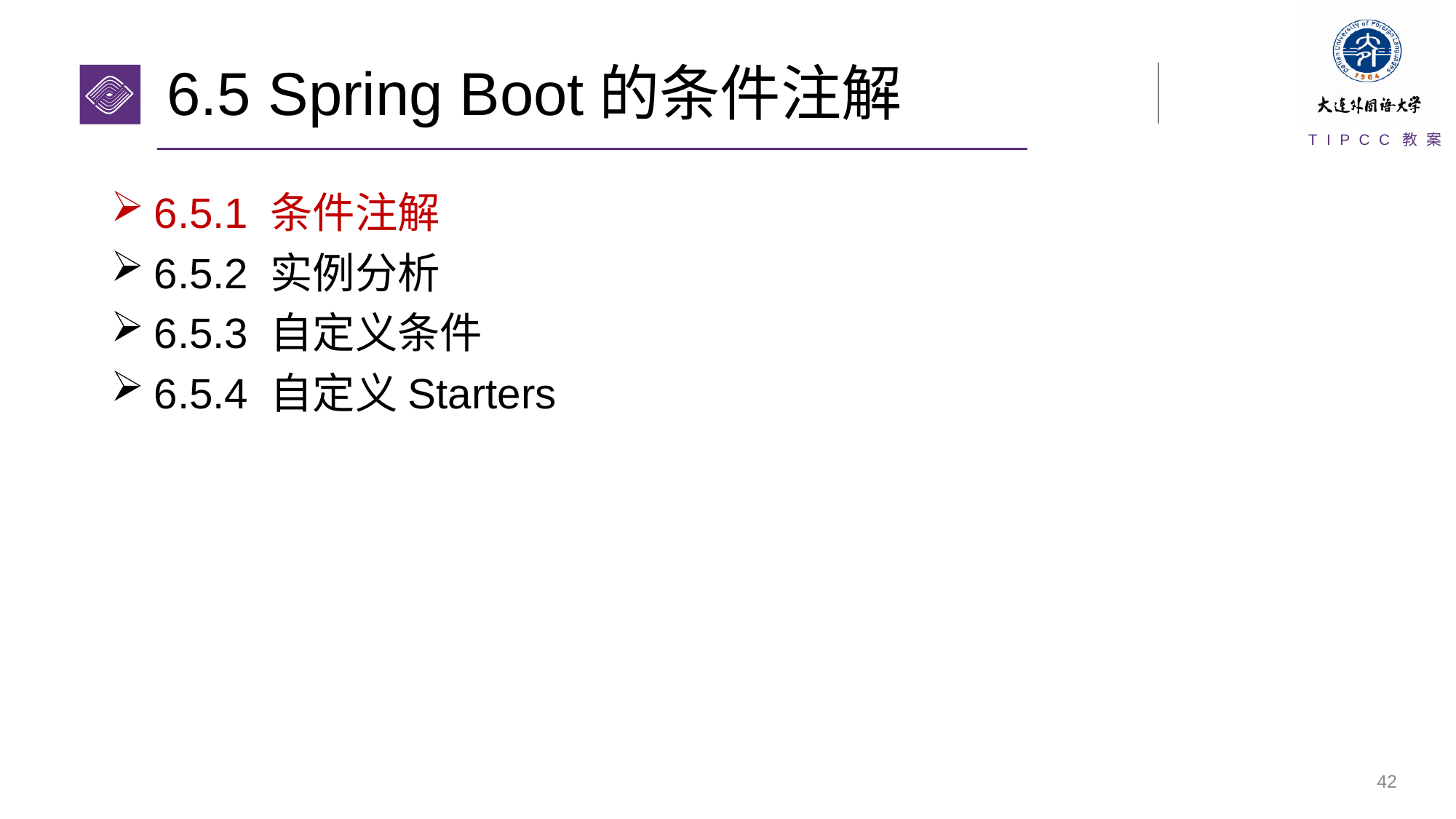

# 6.5 Spring Boot的条件注解
6.5.1 条件注解
6.5.2 实例分析
6.5.3 自定义条件
6.5.4 自定义Starters
42